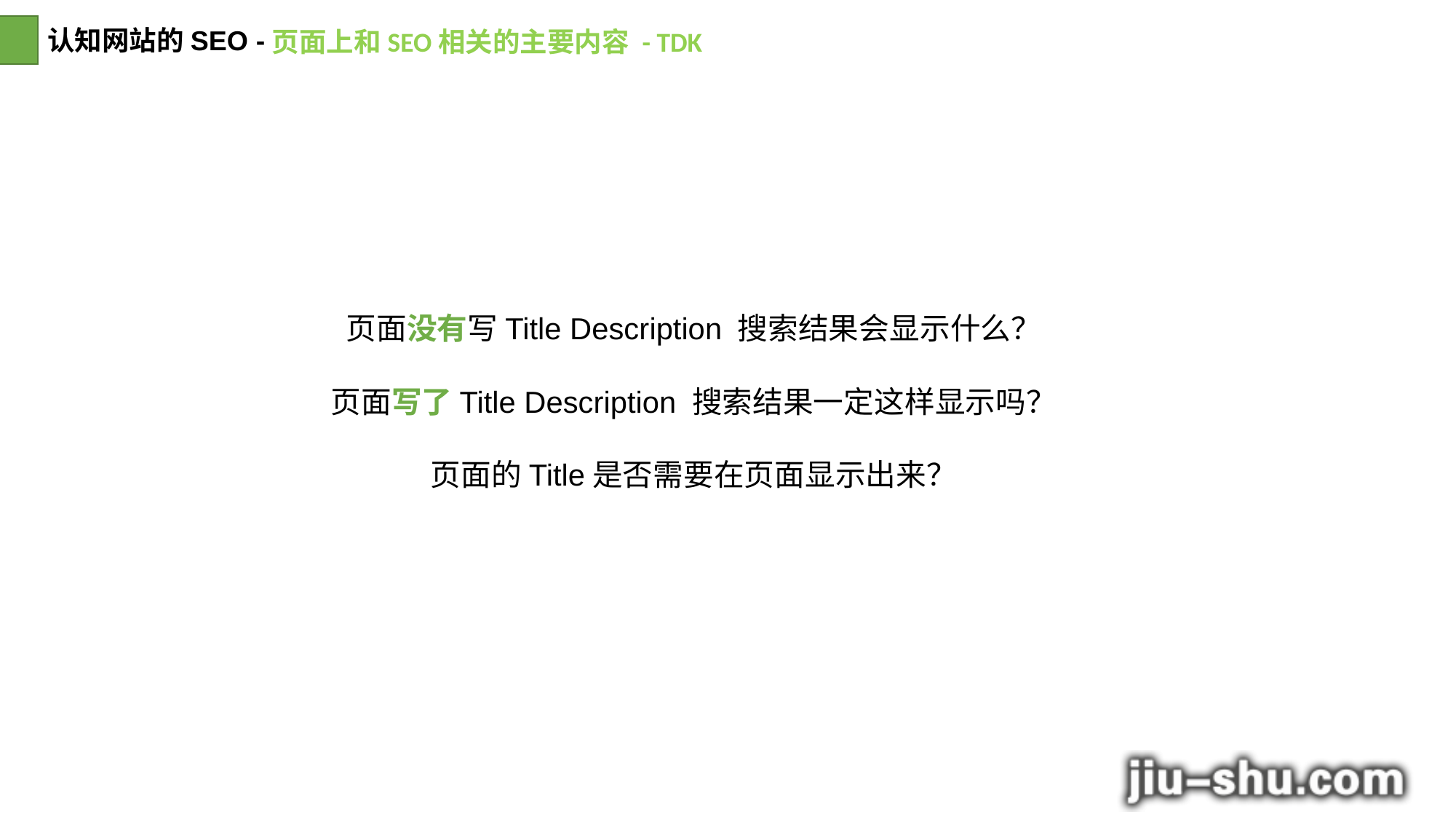

页面上和SEO相关的主要内容 - TDK
页面没有写Title Description 搜索结果会显示什么？

页面写了Title Description 搜索结果一定这样显示吗？

页面的Title是否需要在页面显示出来？